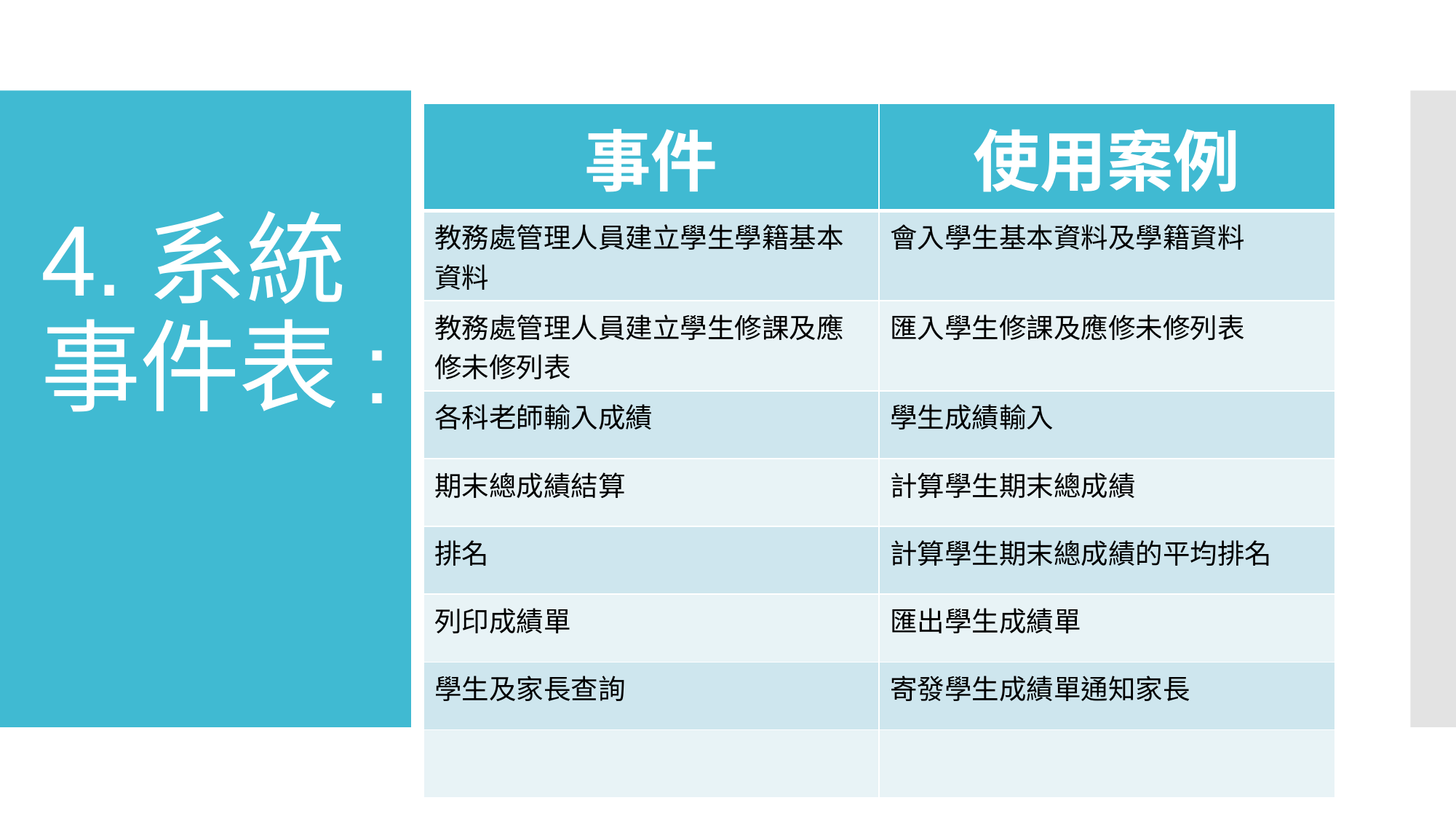

| 事件 | 使用案例 |
| --- | --- |
| 教務處管理人員建立學生學籍基本資料 | 會入學生基本資料及學籍資料 |
| 教務處管理人員建立學生修課及應修未修列表 | 匯入學生修課及應修未修列表 |
| 各科老師輸入成績 | 學生成績輸入 |
| 期末總成績結算 | 計算學生期末總成績 |
| 排名 | 計算學生期末總成績的平均排名 |
| 列印成績單 | 匯出學生成績單 |
| 學生及家長查詢 | 寄發學生成績單通知家長 |
|  |  |
# 4.系統事件表: